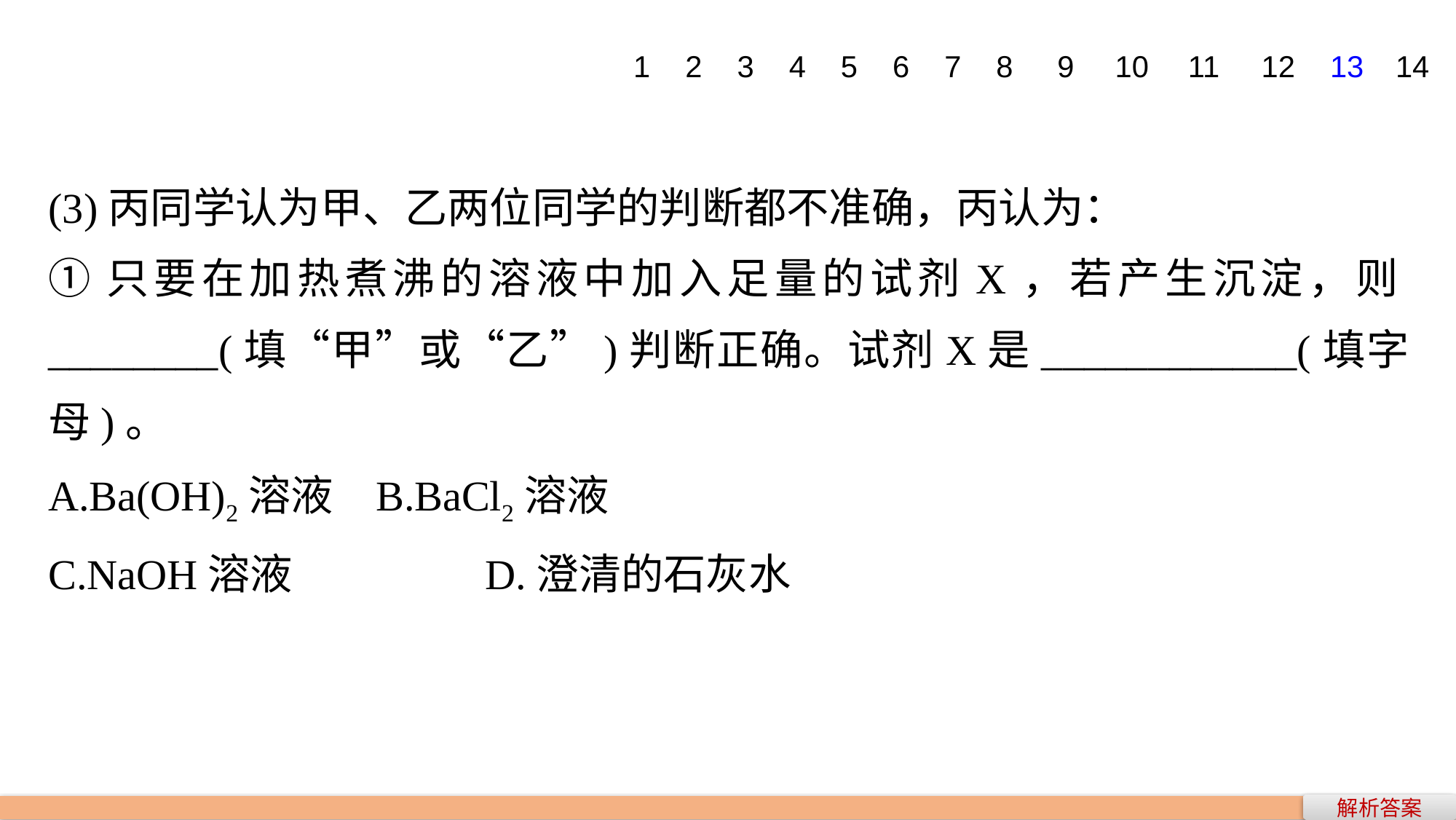

1
2
3
4
5
6
7
8
9
10
11
12
13
14
(3)丙同学认为甲、乙两位同学的判断都不准确，丙认为：
①只要在加热煮沸的溶液中加入足量的试剂X，若产生沉淀，则________(填“甲”或“乙”)判断正确。试剂X是____________(填字母)。
A.Ba(OH)2溶液  	B.BaCl2溶液
C.NaOH溶液  		D.澄清的石灰水
解析答案